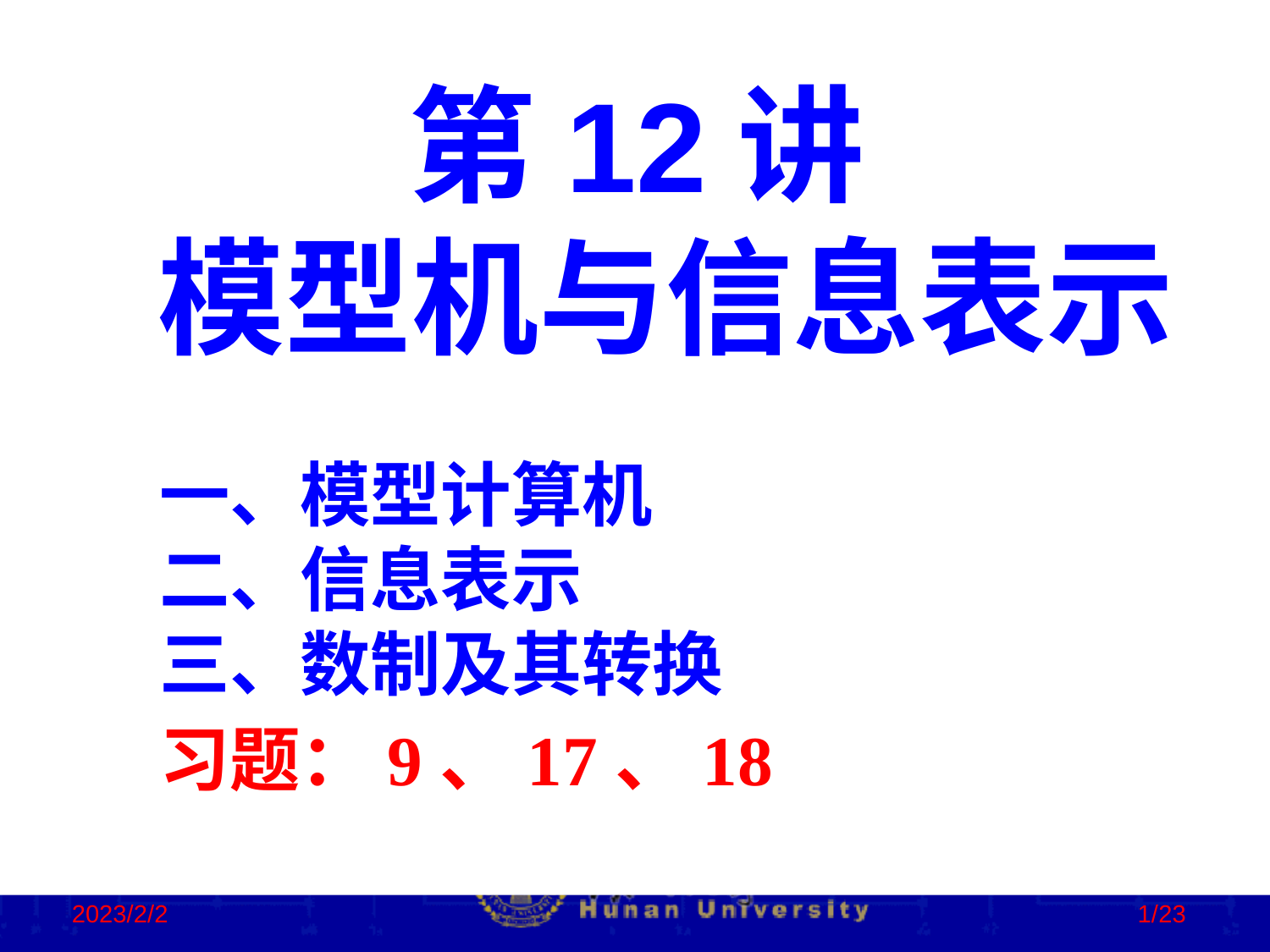

第12讲
 模型机与信息表示
一、模型计算机
二、信息表示
三、数制及其转换
习题：9、17、18
2023/2/2
1/23